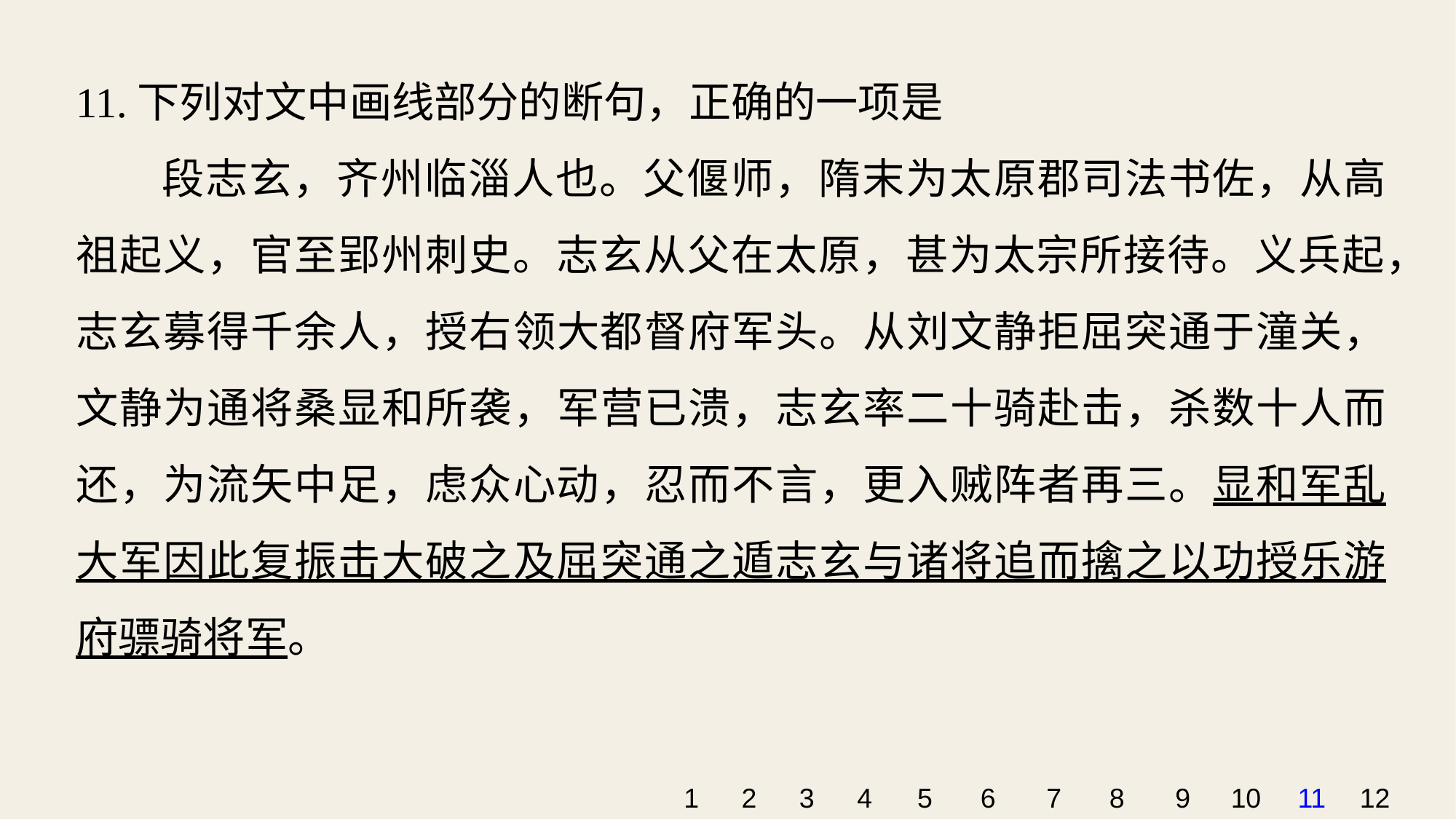

11.下列对文中画线部分的断句，正确的一项是
段志玄，齐州临淄人也。父偃师，隋末为太原郡司法书佐，从高祖起义，官至郢州刺史。志玄从父在太原，甚为太宗所接待。义兵起，志玄募得千余人，授右领大都督府军头。从刘文静拒屈突通于潼关，文静为通将桑显和所袭，军营已溃，志玄率二十骑赴击，杀数十人而还，为流矢中足，虑众心动，忍而不言，更入贼阵者再三。显和军乱大军因此复振击大破之及屈突通之遁志玄与诸将追而擒之以功授乐游府骠骑将军。
1
2
3
4
5
6
7
8
9
10
11
12